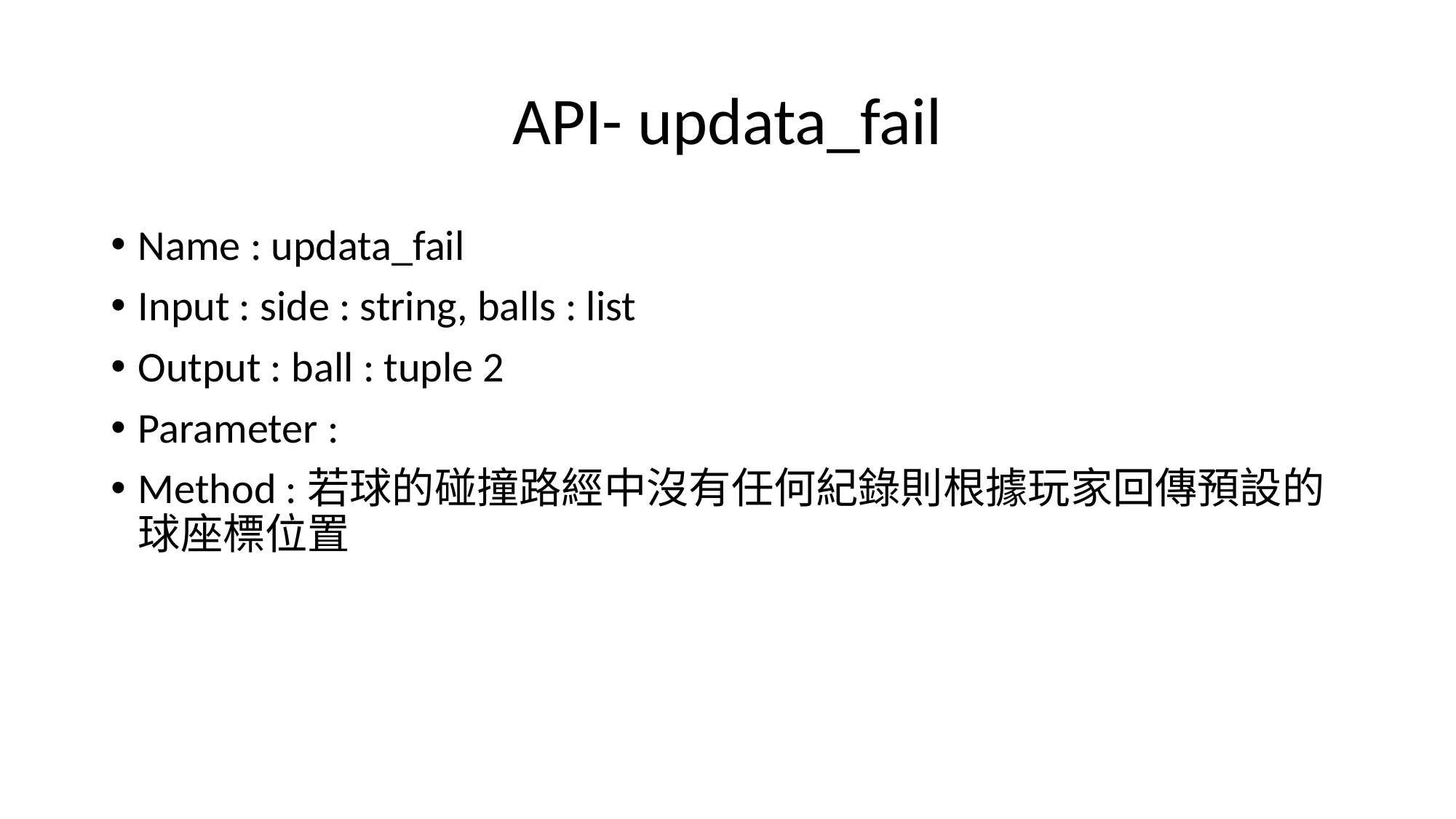

# API- updata_fail
Name : updata_fail
Input : side : string, balls : list
Output : ball : tuple 2
Parameter :
Method :若球的碰撞路經中沒有任何紀錄則根據玩家回傳預設的球座標位置